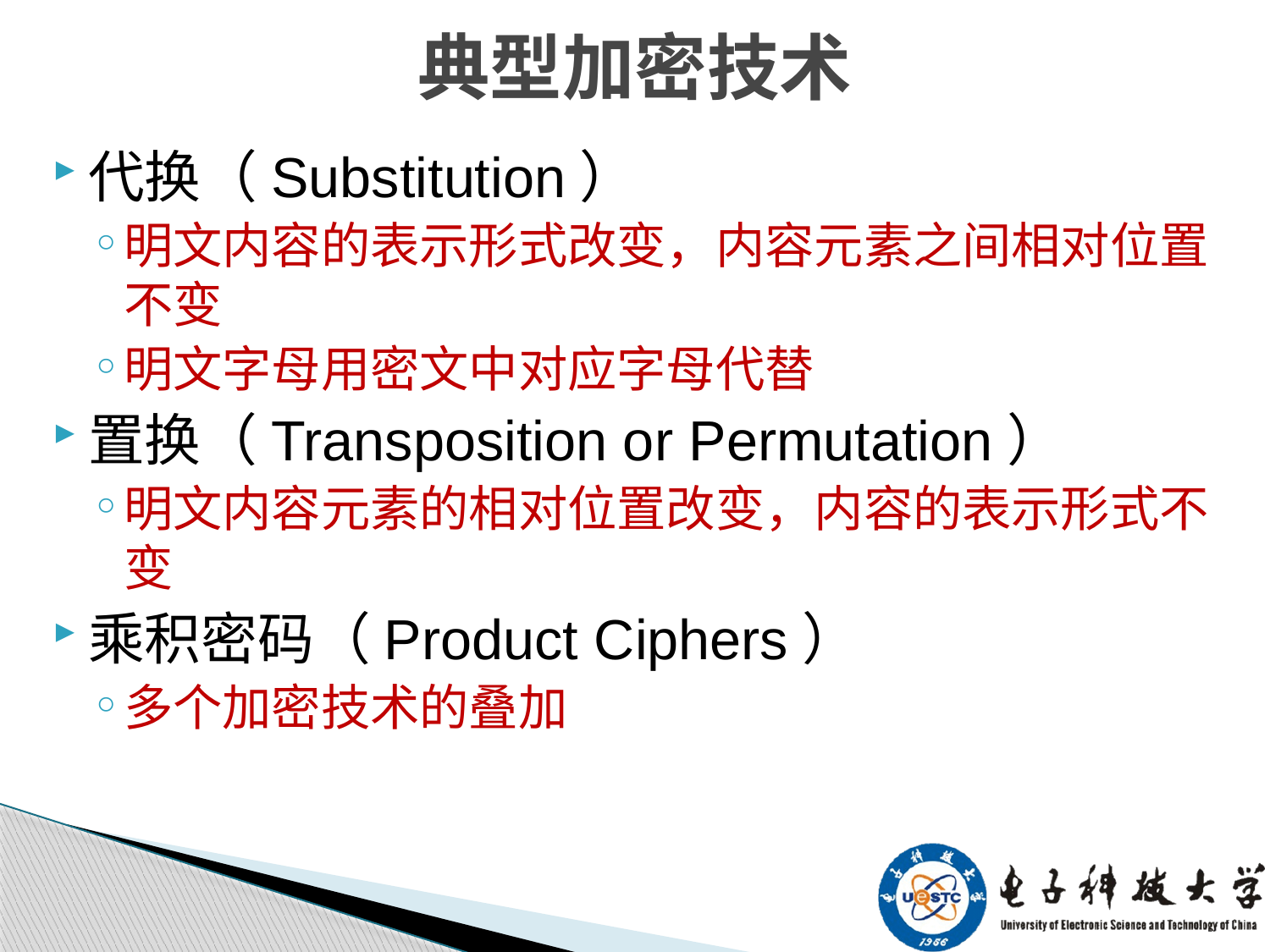

# 典型加密技术
代换（Substitution）
明文内容的表示形式改变，内容元素之间相对位置不变
明文字母用密文中对应字母代替
置换（Transposition or Permutation）
明文内容元素的相对位置改变，内容的表示形式不变
乘积密码（Product Ciphers）
多个加密技术的叠加